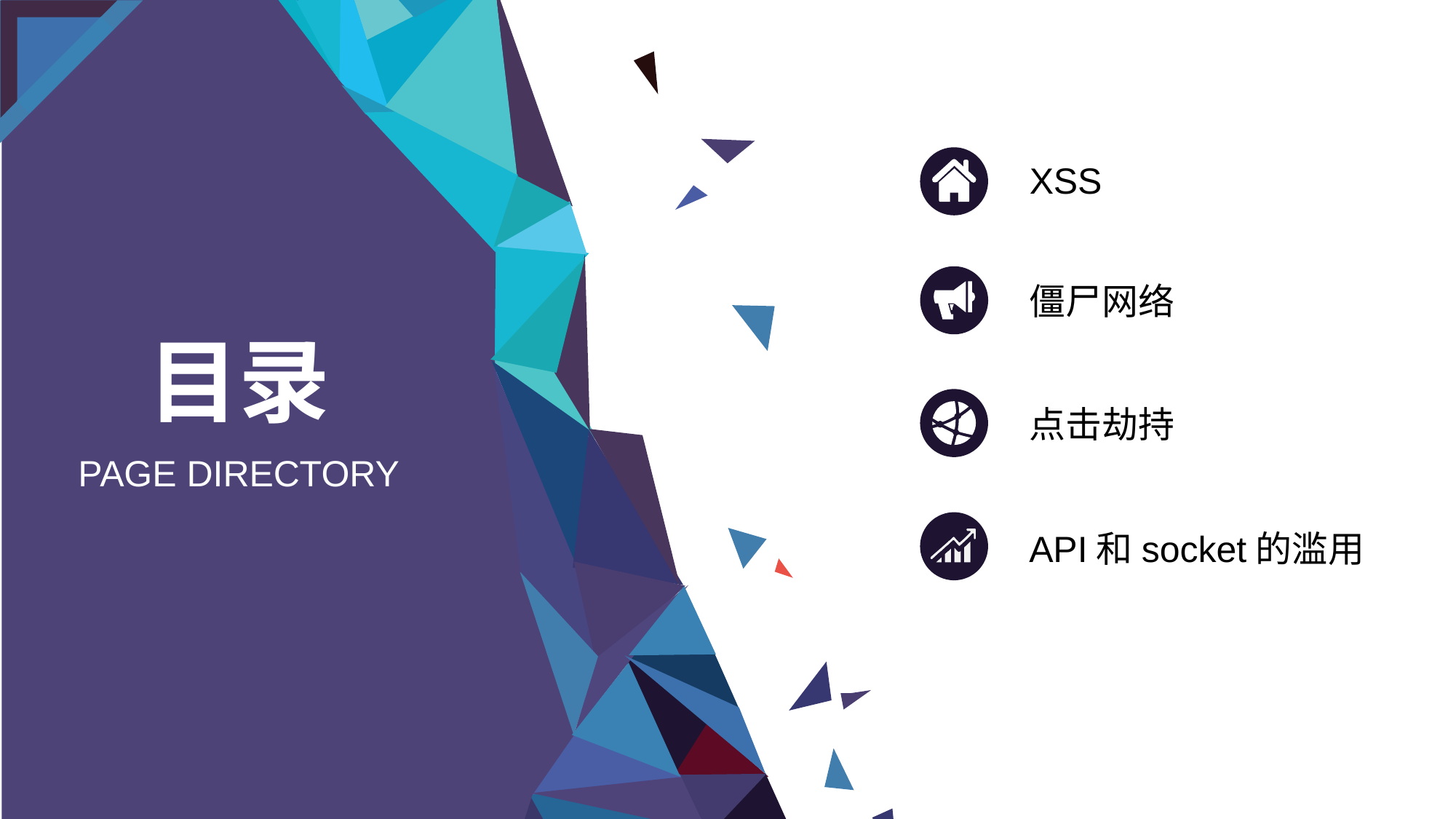

XSS

僵尸网络

目录
PAGE DIRECTORY

点击劫持

API和socket的滥用